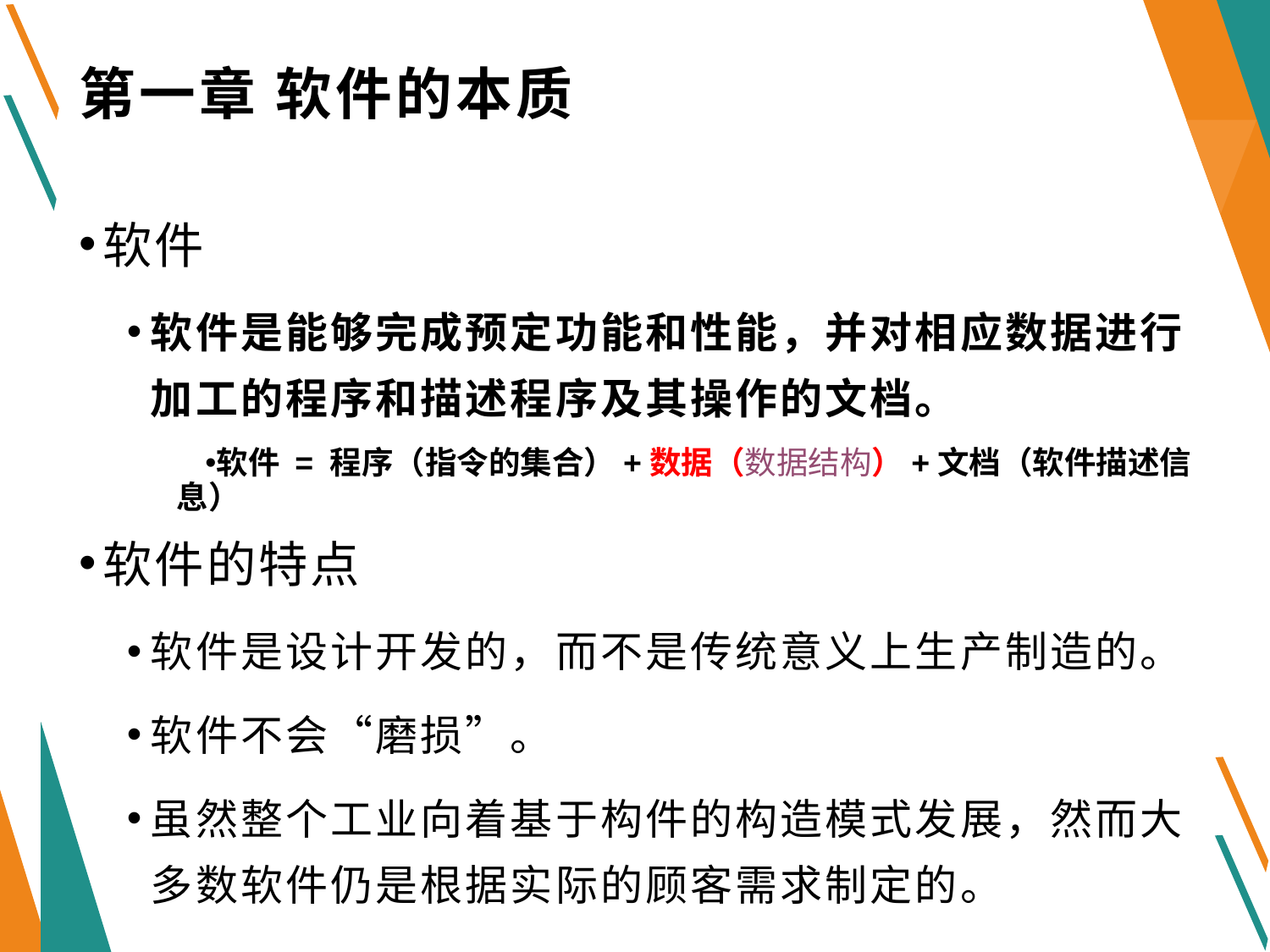

# 第一章 软件的本质
软件
软件是能够完成预定功能和性能，并对相应数据进行加工的程序和描述程序及其操作的文档。
软件 = 程序（指令的集合）+数据（数据结构）+文档（软件描述信息）
软件的特点
软件是设计开发的，而不是传统意义上生产制造的。
软件不会“磨损”。
虽然整个工业向着基于构件的构造模式发展，然而大多数软件仍是根据实际的顾客需求制定的。